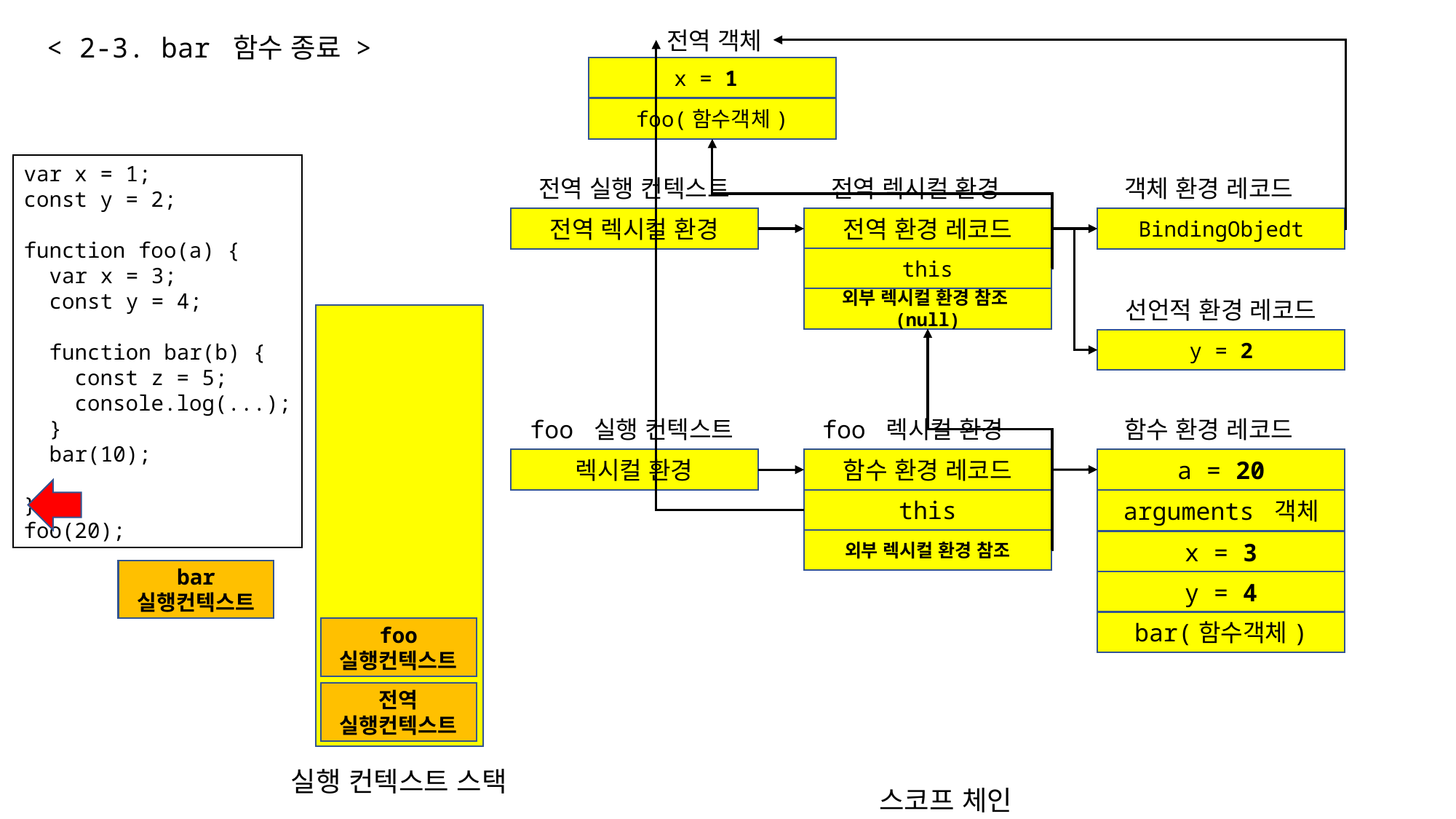

전역 객체
< 2-3. bar 함수 종료 >
x = 1
foo(함수객체)
var x = 1;
const y = 2;

function foo(a) {
  var x = 3;
  const y = 4;

  function bar(b) {
    const z = 5;
    console.log(...);
  }
  bar(10);

}
foo(20);
전역 실행 컨텍스트
전역 렉시컬 환경
객체 환경 레코드
전역 렉시컬 환경
전역 환경 레코드
BindingObjedt
this
외부 렉시컬 환경 참조(null)
선언적 환경 레코드

y = 2
함수 환경 레코드
foo 실행 컨텍스트
foo 렉시컬 환경
a = 20
렉시컬 환경
함수 환경 레코드

this
arguments 객체
외부 렉시컬 환경 참조
x = 3
bar
실행컨텍스트
y = 4
bar(함수객체)
foo
실행컨텍스트
전역
실행컨텍스트
실행 컨텍스트 스택
스코프 체인